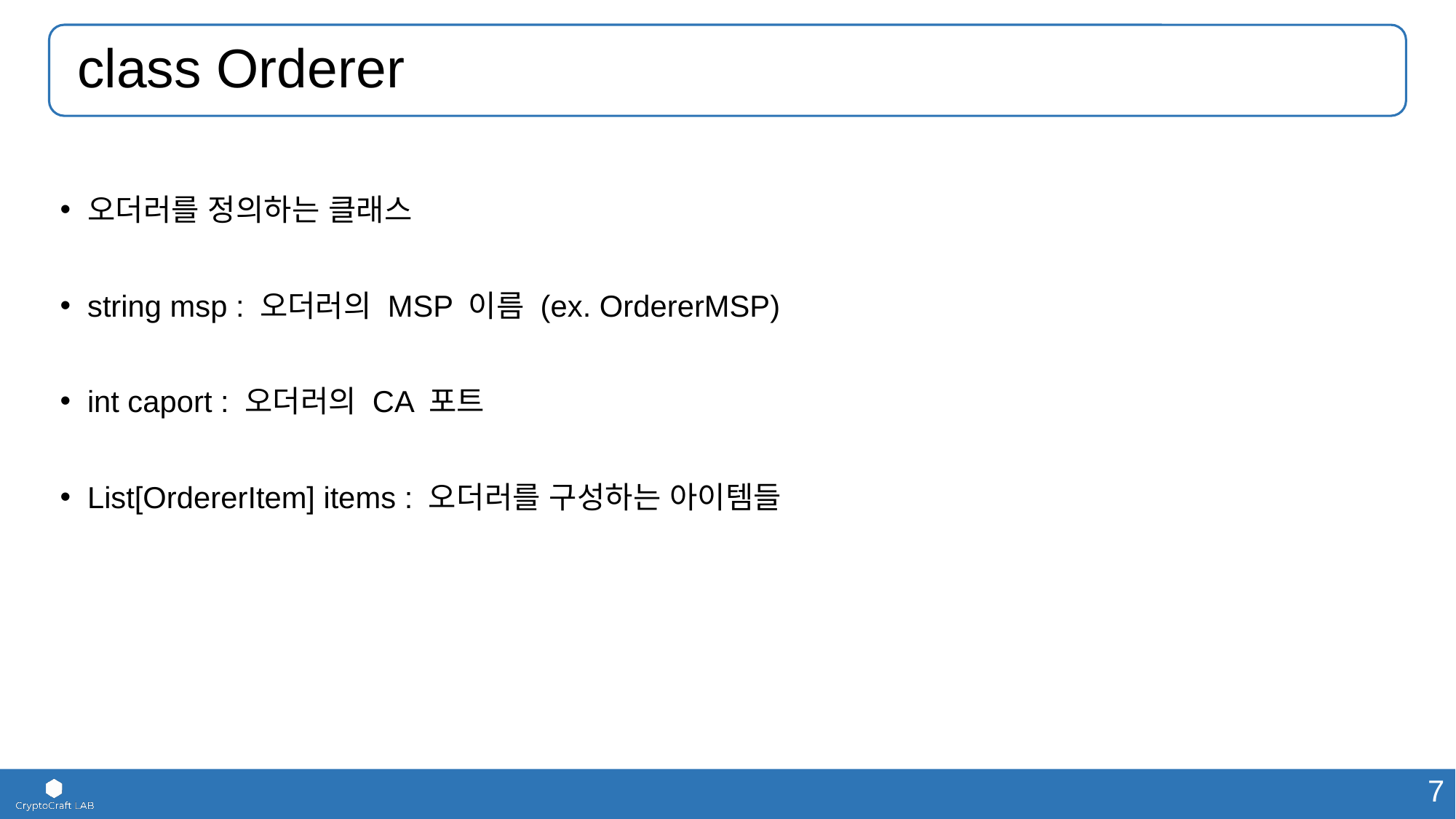

# class Orderer

오더러를 정의하는 클래스

string msp : 오더러의 MSP 이름 (ex. OrdererMSP)

int caport : 오더러의 CA 포트

List[OrdererItem] items : 오더러를 구성하는 아이템들